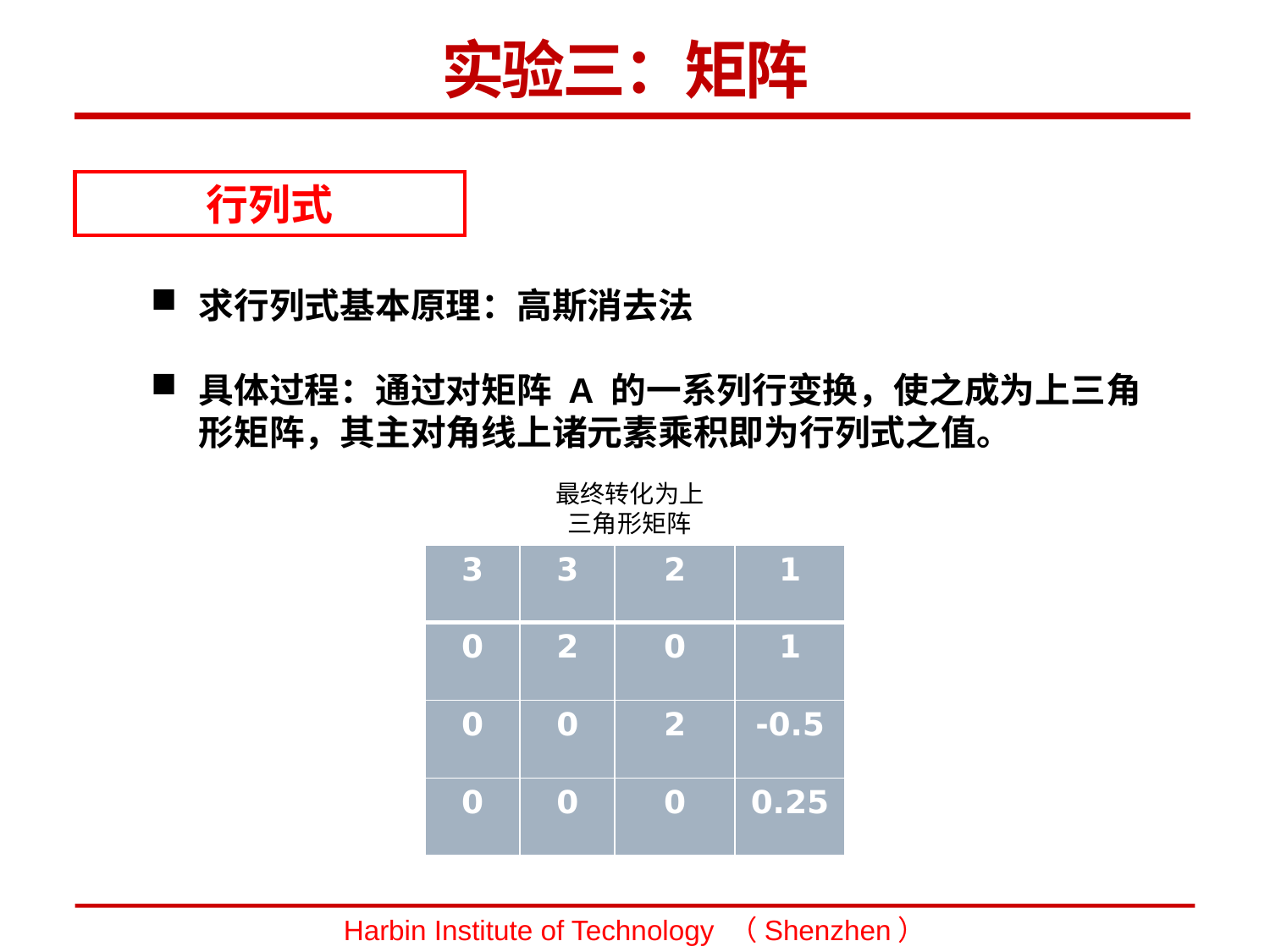

实验三：矩阵
行列式
求行列式基本原理：高斯消去法
具体过程：通过对矩阵 A 的一系列行变换，使之成为上三角形矩阵，其主对角线上诸元素乘积即为行列式之值。
最终转化为上三角形矩阵
| 3 | 3 | 2 | 1 |
| --- | --- | --- | --- |
| 0 | 2 | 0 | 1 |
| 0 | 0 | 2 | -0.5 |
| 0 | 0 | 0 | 0.25 |
Harbin Institute of Technology （Shenzhen）